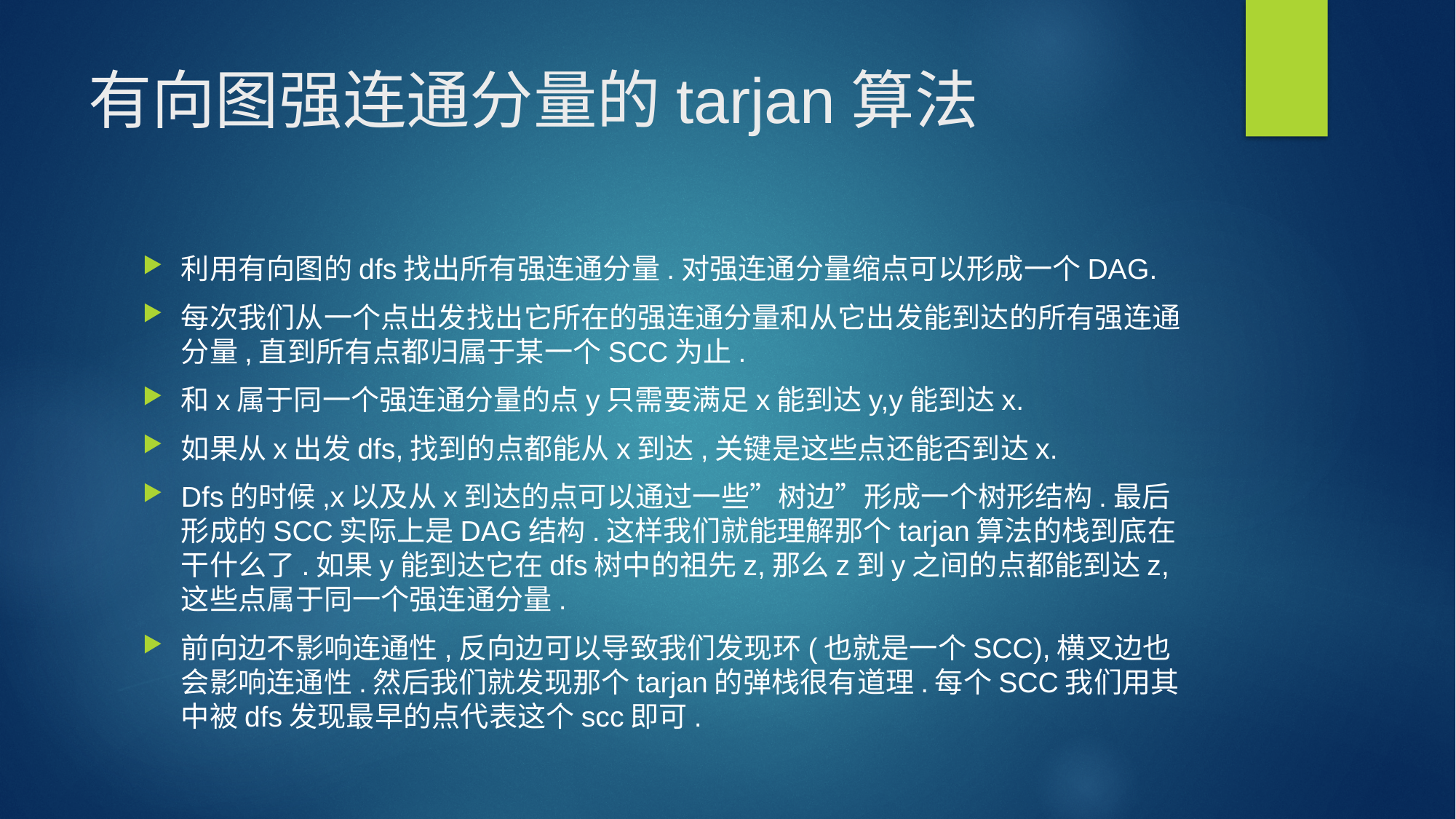

# 有向图强连通分量的tarjan算法
利用有向图的dfs找出所有强连通分量.对强连通分量缩点可以形成一个DAG.
每次我们从一个点出发找出它所在的强连通分量和从它出发能到达的所有强连通分量,直到所有点都归属于某一个SCC为止.
和x属于同一个强连通分量的点y只需要满足x能到达y,y能到达x.
如果从x出发dfs,找到的点都能从x到达,关键是这些点还能否到达x.
Dfs的时候,x以及从x到达的点可以通过一些”树边”形成一个树形结构.最后形成的SCC实际上是DAG结构.这样我们就能理解那个tarjan算法的栈到底在干什么了.如果y能到达它在dfs树中的祖先z,那么z到y之间的点都能到达z,这些点属于同一个强连通分量.
前向边不影响连通性,反向边可以导致我们发现环(也就是一个SCC),横叉边也会影响连通性.然后我们就发现那个tarjan的弹栈很有道理.每个SCC我们用其中被dfs发现最早的点代表这个scc即可.